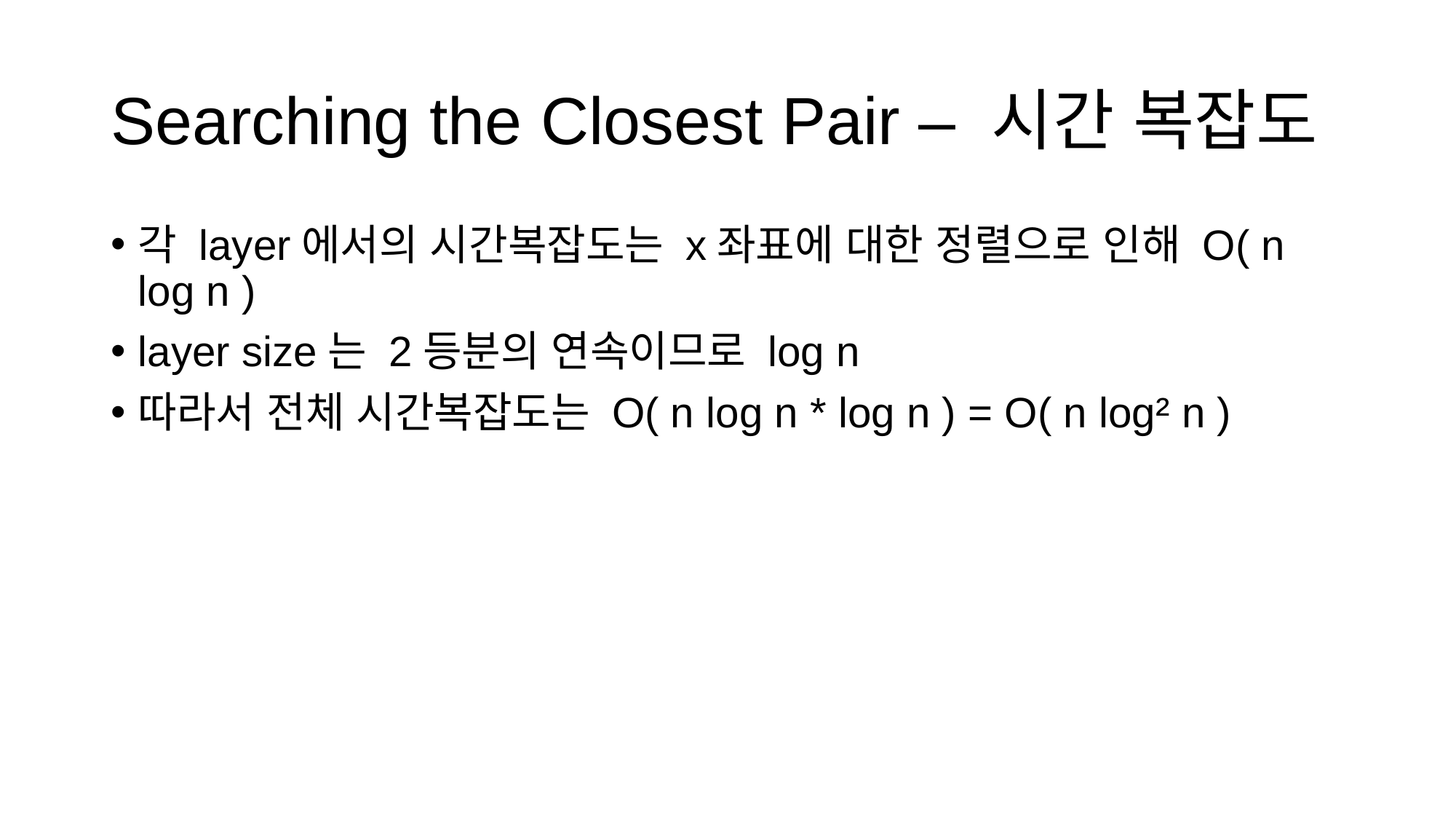

Searching the Closest Pair – 시간 복잡도
각 layer에서의 시간복잡도는 x좌표에 대한 정렬으로 인해 O( n log n )
layer size는 2등분의 연속이므로 log n
따라서 전체 시간복잡도는 O( n log n * log n ) = O( n log² n )